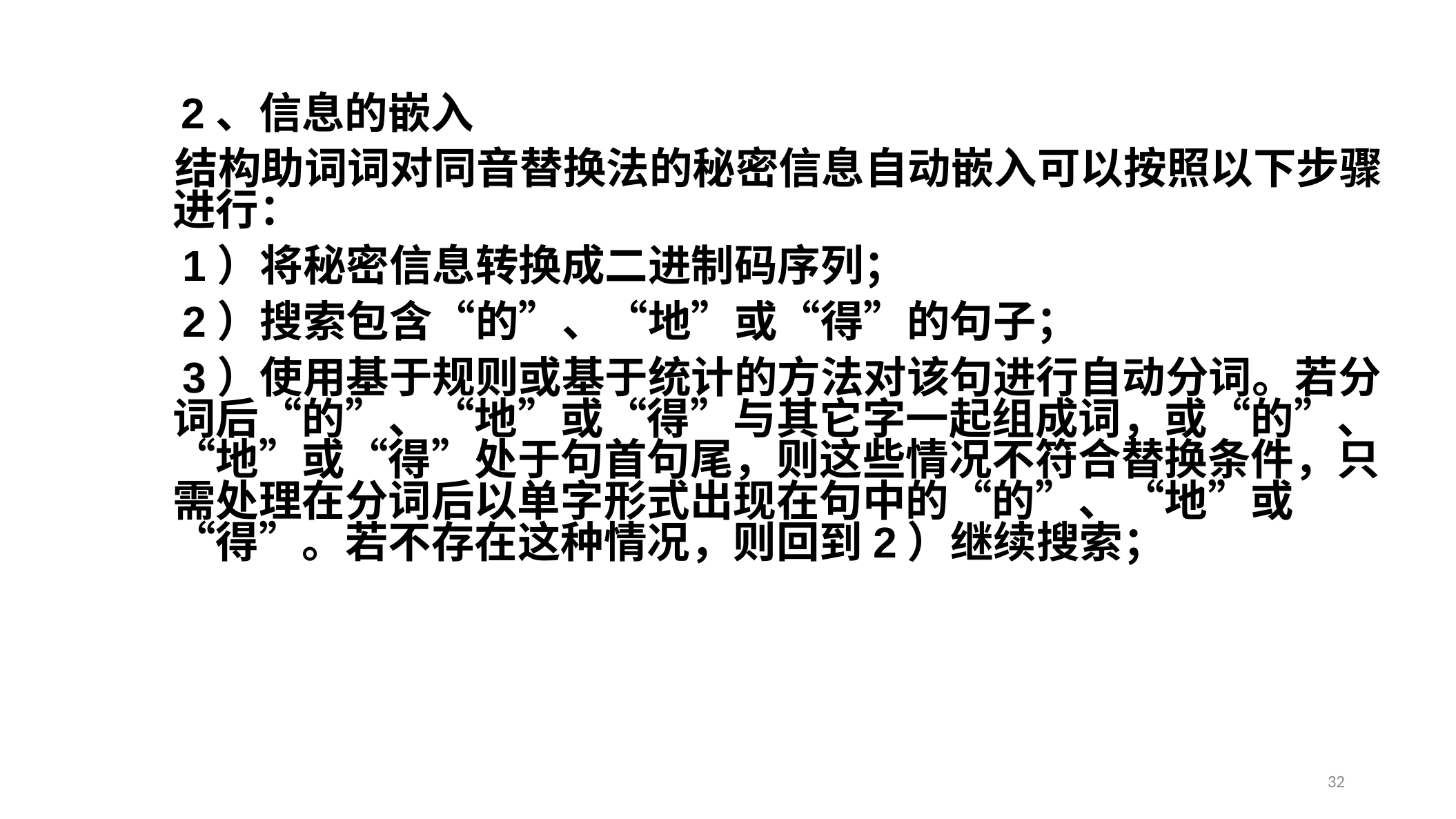

2、信息的嵌入
        结构助词词对同音替换法的秘密信息自动嵌入可以按照以下步骤进行：
　　1）将秘密信息转换成二进制码序列；
　　2）搜索包含“的”、“地”或“得”的句子；
　　3）使用基于规则或基于统计的方法对该句进行自动分词。若分词后“的”、“地”或“得”与其它字一起组成词，或“的”、“地”或“得”处于句首句尾，则这些情况不符合替换条件，只需处理在分词后以单字形式出现在句中的“的”、“地”或“得”。若不存在这种情况，则回到2）继续搜索；
32